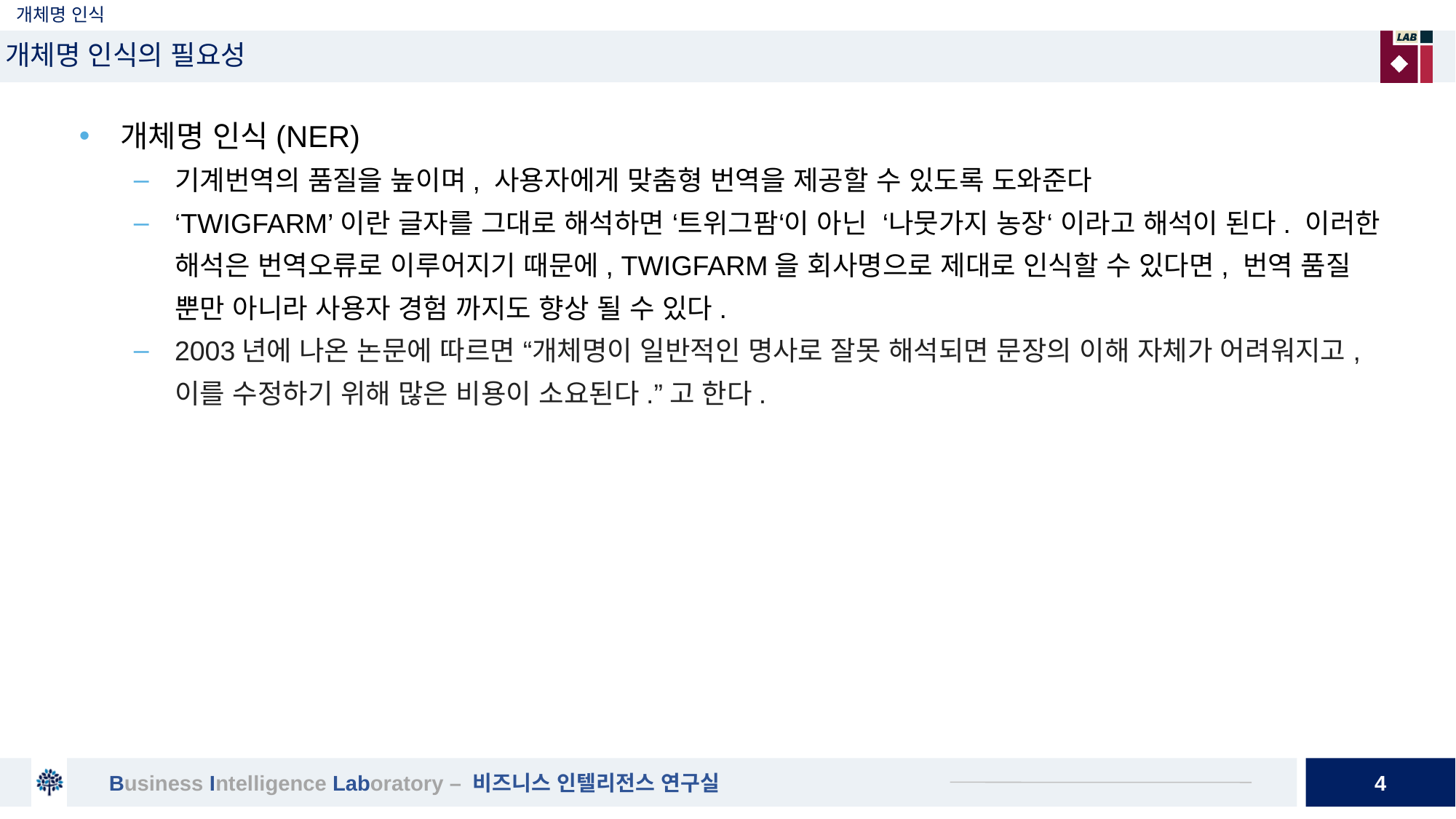

# 개체명 인식
개체명 인식의 필요성
개체명 인식(NER)
기계번역의 품질을 높이며, 사용자에게 맞춤형 번역을 제공할 수 있도록 도와준다
‘TWIGFARM’이란 글자를 그대로 해석하면 ‘트위그팜‘이 아닌  ‘나뭇가지 농장‘ 이라고 해석이 된다. 이러한 해석은 번역오류로 이루어지기 때문에, TWIGFARM을 회사명으로 제대로 인식할 수 있다면, 번역 품질 뿐만 아니라 사용자 경험 까지도 향상 될 수 있다.
2003년에 나온 논문에 따르면 “개체명이 일반적인 명사로 잘못 해석되면 문장의 이해 자체가 어려워지고, 이를 수정하기 위해 많은 비용이 소요된다.”고 한다.
4